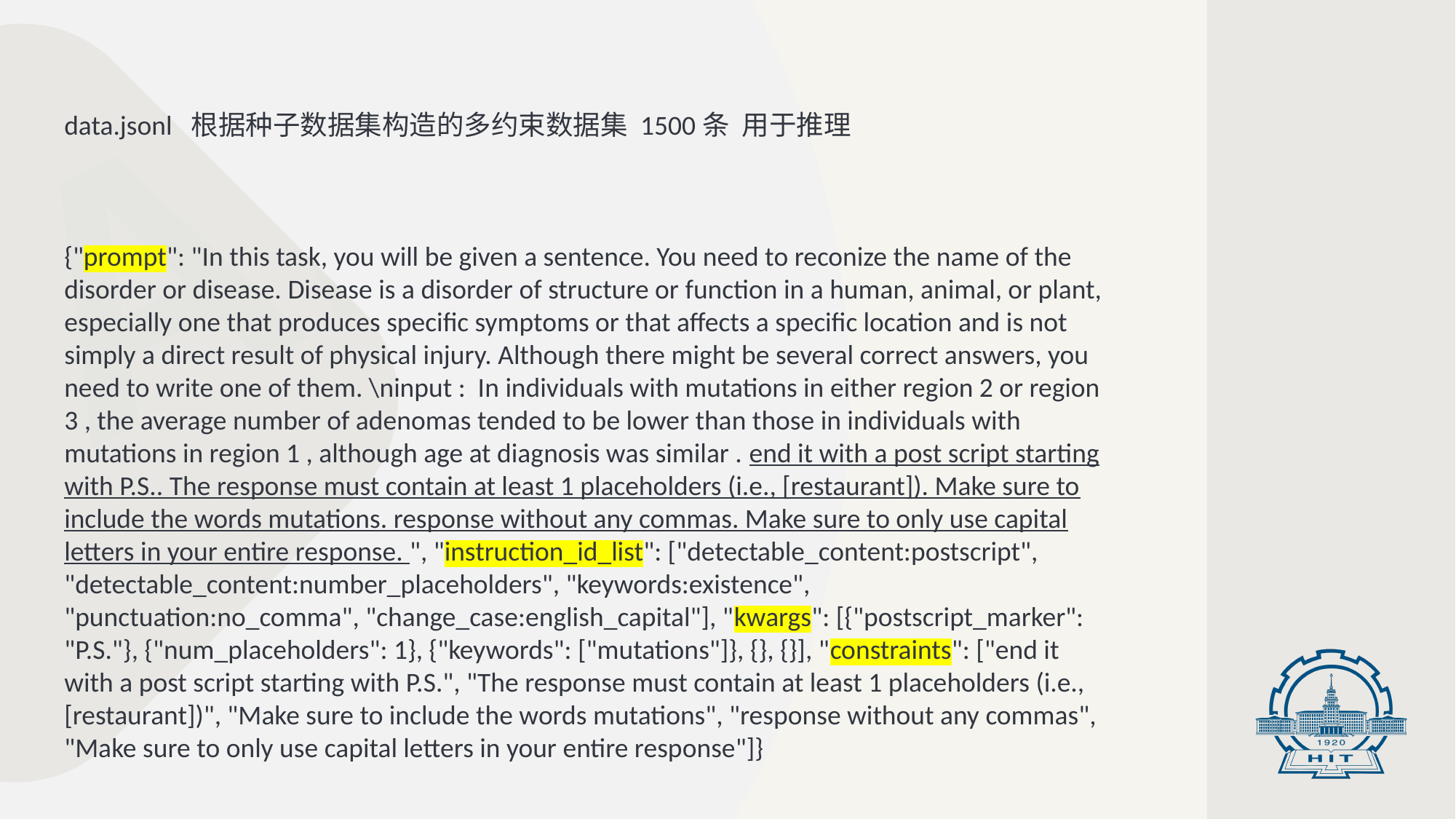

data.jsonl  根据种子数据集构造的多约束数据集 1500条  用于推理

{"prompt": "In this task, you will be given a sentence. You need to reconize the name of the disorder or disease. Disease is a disorder of structure or function in a human, animal, or plant, especially one that produces specific symptoms or that affects a specific location and is not simply a direct result of physical injury. Although there might be several correct answers, you need to write one of them. \ninput :  In individuals with mutations in either region 2 or region 3 , the average number of adenomas tended to be lower than those in individuals with mutations in region 1 , although age at diagnosis was similar . end it with a post script starting with P.S.. The response must contain at least 1 placeholders (i.e., [restaurant]). Make sure to include the words mutations. response without any commas. Make sure to only use capital letters in your entire response. ", "instruction_id_list": ["detectable_content:postscript", "detectable_content:number_placeholders", "keywords:existence", "punctuation:no_comma", "change_case:english_capital"], "kwargs": [{"postscript_marker": "P.S."}, {"num_placeholders": 1}, {"keywords": ["mutations"]}, {}, {}], "constraints": ["end it with a post script starting with P.S.", "The response must contain at least 1 placeholders (i.e., [restaurant])", "Make sure to include the words mutations", "response without any commas", "Make sure to only use capital letters in your entire response"]}